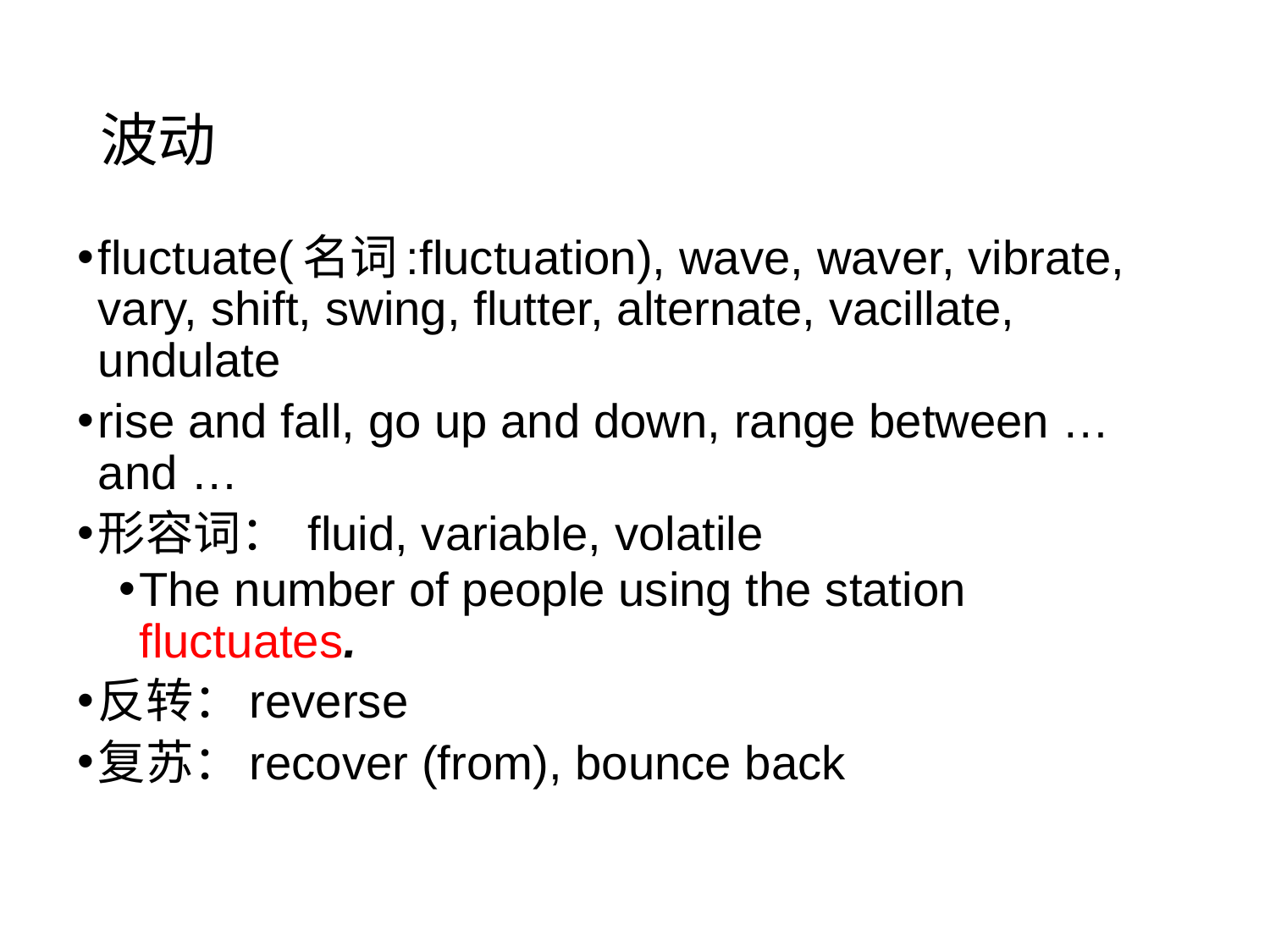

# 波动
fluctuate(名词:fluctuation), wave, waver, vibrate, vary, shift, swing, flutter, alternate, vacillate, undulate
rise and fall, go up and down, range between … and …
形容词： fluid, variable, volatile
The number of people using the station fluctuates.
反转：reverse
复苏：recover (from), bounce back